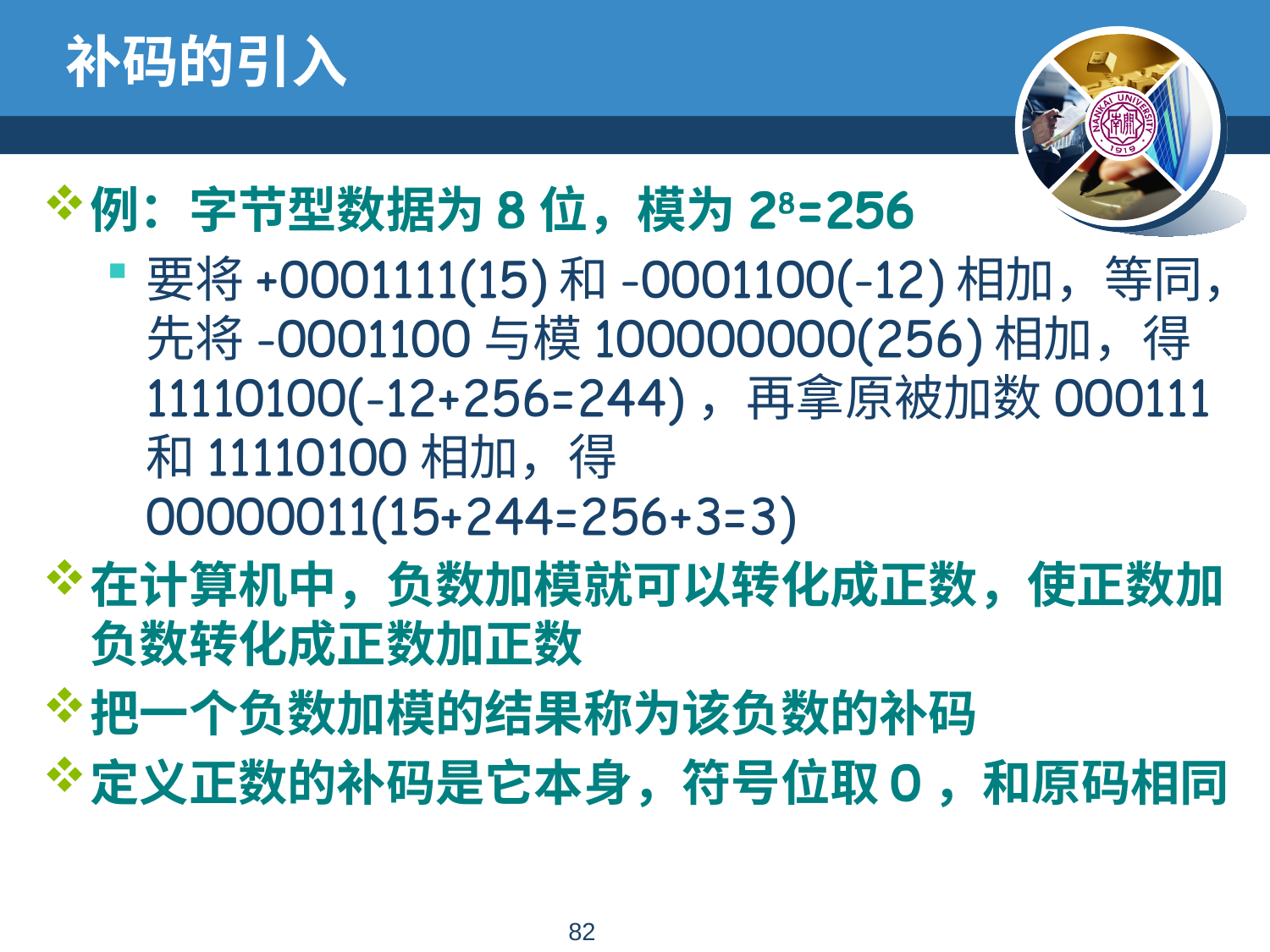

# 补码的引入
例：字节型数据为8位，模为28=256
要将+0001111(15)和-0001100(-12)相加，等同，先将-0001100与模100000000(256)相加，得11110100(-12+256=244)，再拿原被加数000111和11110100相加，得00000011(15+244=256+3=3)
在计算机中，负数加模就可以转化成正数，使正数加负数转化成正数加正数
把一个负数加模的结果称为该负数的补码
定义正数的补码是它本身，符号位取0，和原码相同

82